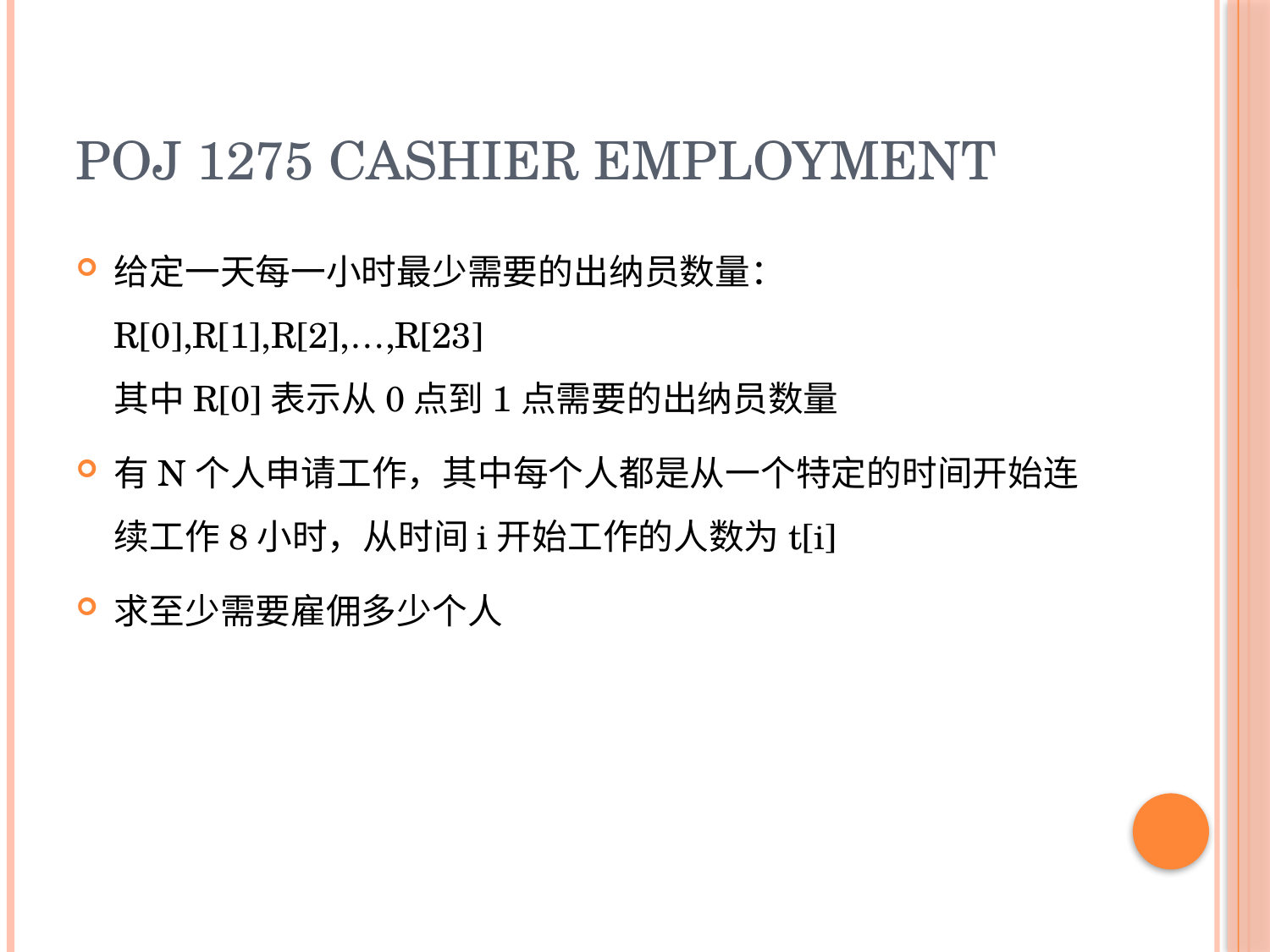

# POJ 1275 Cashier Employment
给定一天每一小时最少需要的出纳员数量：
R[0],R[1],R[2],…,R[23]
其中R[0]表示从0点到1点需要的出纳员数量
有N个人申请工作，其中每个人都是从一个特定的时间开始连续工作8小时，从时间i开始工作的人数为t[i]
求至少需要雇佣多少个人